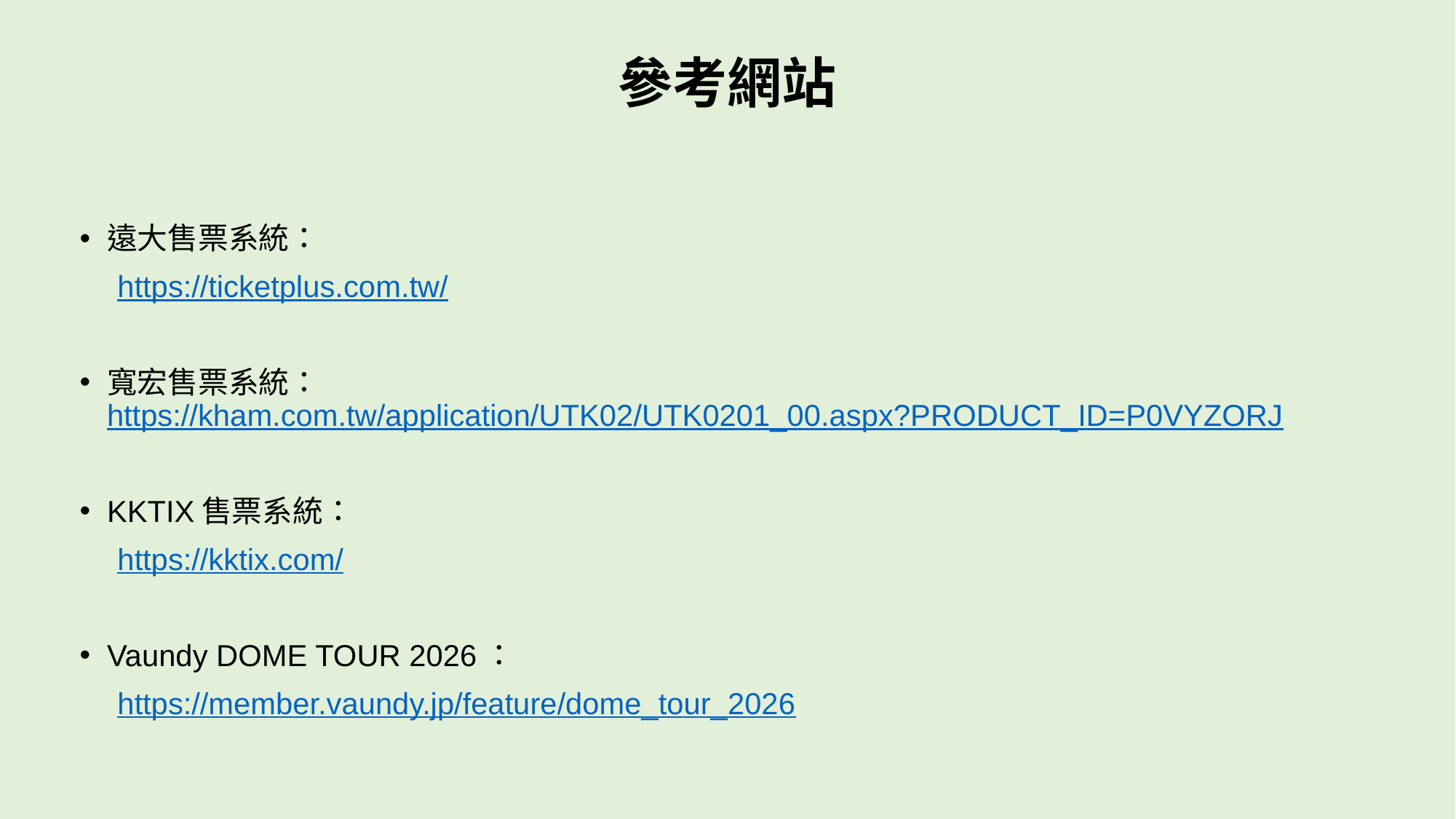

參考網站
遠大售票系統：
　https://ticketplus.com.tw/

寬宏售票系統：https://kham.com.tw/application/UTK02/UTK0201_00.aspx?PRODUCT_ID=P0VYZORJ

KKTIX售票系統：
　https://kktix.com/

Vaundy DOME TOUR 2026：
　https://member.vaundy.jp/feature/dome_tour_2026